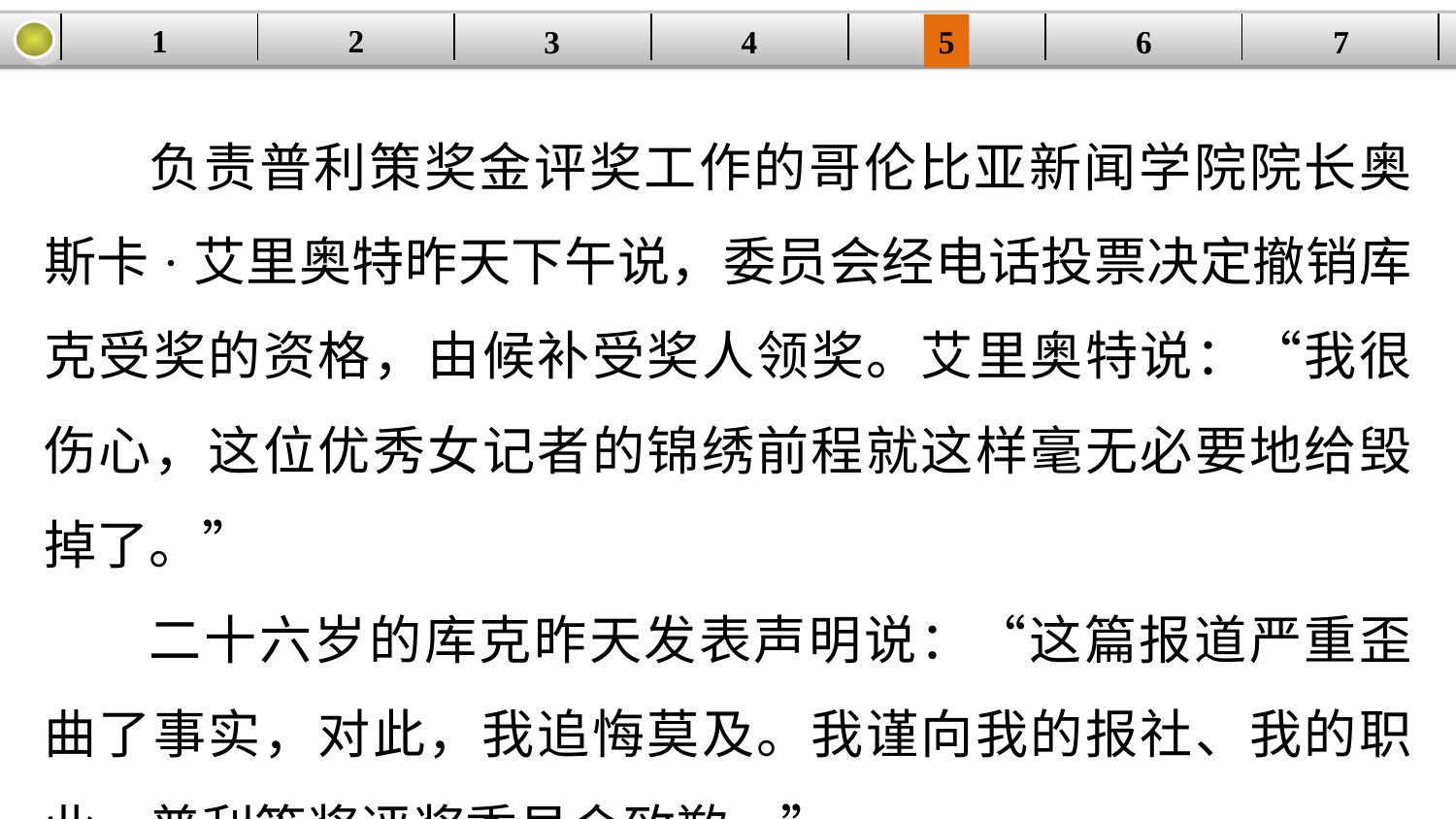

1
2
|  |  |  |  |  |  |  |
| --- | --- | --- | --- | --- | --- | --- |
3
4
5
6
7

负责普利策奖金评奖工作的哥伦比亚新闻学院院长奥斯卡·艾里奥特昨天下午说，委员会经电话投票决定撤销库克受奖的资格，由候补受奖人领奖。艾里奥特说：“我很伤心，这位优秀女记者的锦绣前程就这样毫无必要地给毁掉了。”
二十六岁的库克昨天发表声明说：“这篇报道严重歪曲了事实，对此，我追悔莫及。我谨向我的报社、我的职业、普利策奖评奖委员会致歉。”